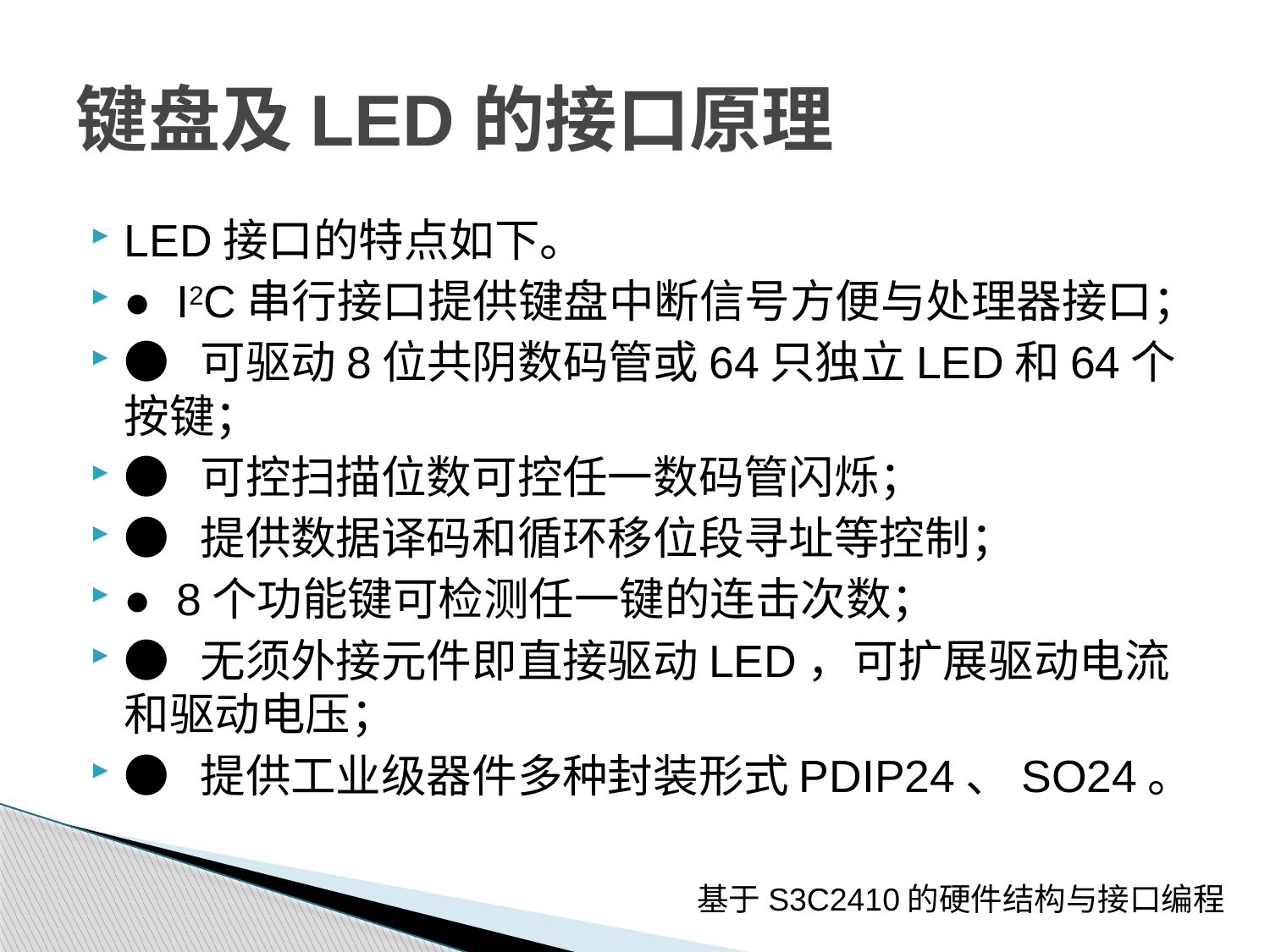

# 键盘及LED的接口原理
LED接口的特点如下。
●  I2C串行接口提供键盘中断信号方便与处理器接口；
●  可驱动8位共阴数码管或64只独立LED和64个按键；
●  可控扫描位数可控任一数码管闪烁；
●  提供数据译码和循环移位段寻址等控制；
●  8个功能键可检测任一键的连击次数；
●  无须外接元件即直接驱动LED，可扩展驱动电流和驱动电压；
●  提供工业级器件多种封装形式PDIP24、SO24。

基于S3C2410的硬件结构与接口编程